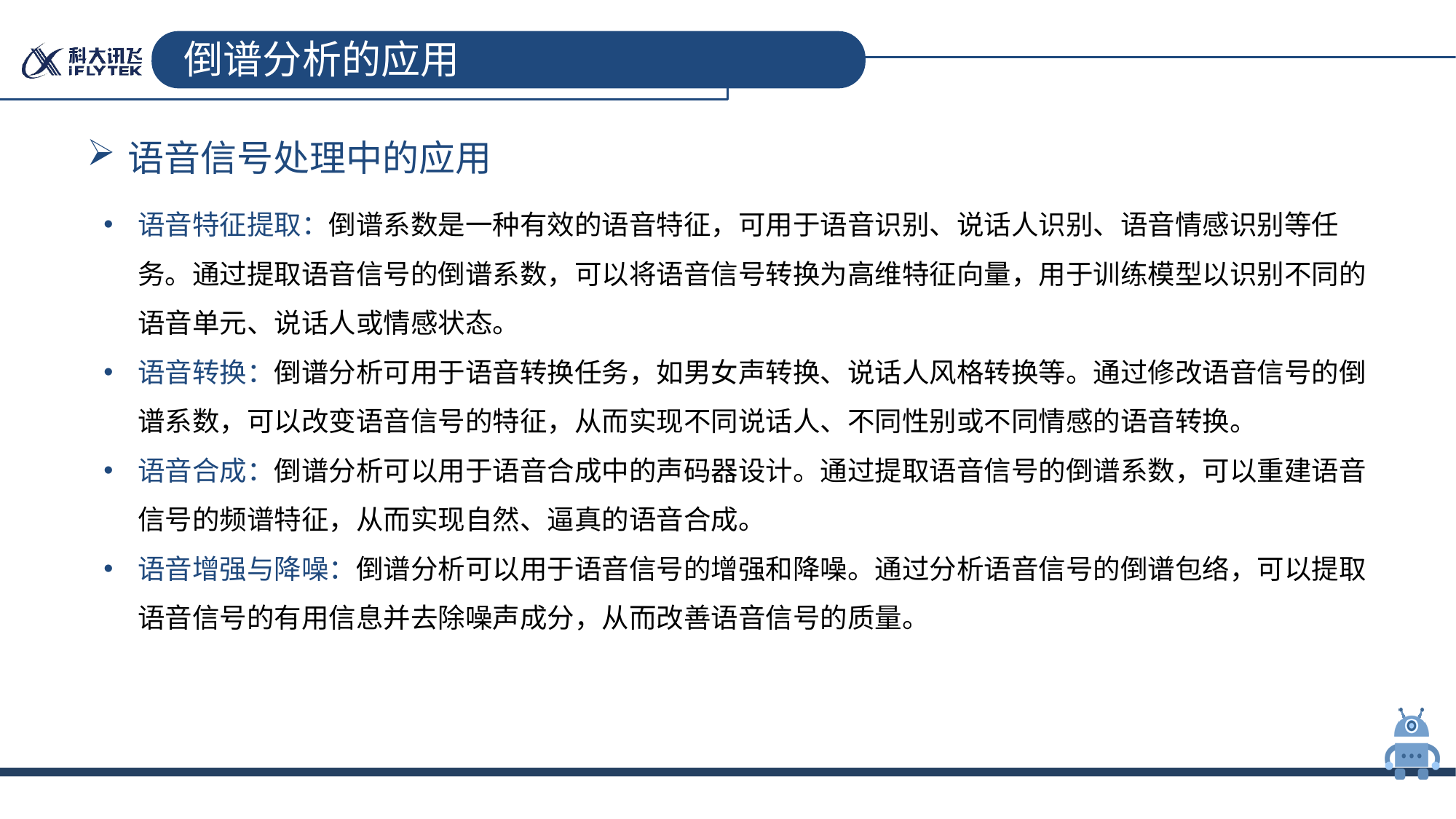

# 倒谱分析的应用
语音信号处理中的应用
语音特征提取：倒谱系数是一种有效的语音特征，可用于语音识别、说话人识别、语音情感识别等任务。通过提取语音信号的倒谱系数，可以将语音信号转换为高维特征向量，用于训练模型以识别不同的语音单元、说话人或情感状态。
语音转换：倒谱分析可用于语音转换任务，如男女声转换、说话人风格转换等。通过修改语音信号的倒谱系数，可以改变语音信号的特征，从而实现不同说话人、不同性别或不同情感的语音转换。
语音合成：倒谱分析可以用于语音合成中的声码器设计。通过提取语音信号的倒谱系数，可以重建语音信号的频谱特征，从而实现自然、逼真的语音合成。
语音增强与降噪：倒谱分析可以用于语音信号的增强和降噪。通过分析语音信号的倒谱包络，可以提取语音信号的有用信息并去除噪声成分，从而改善语音信号的质量。